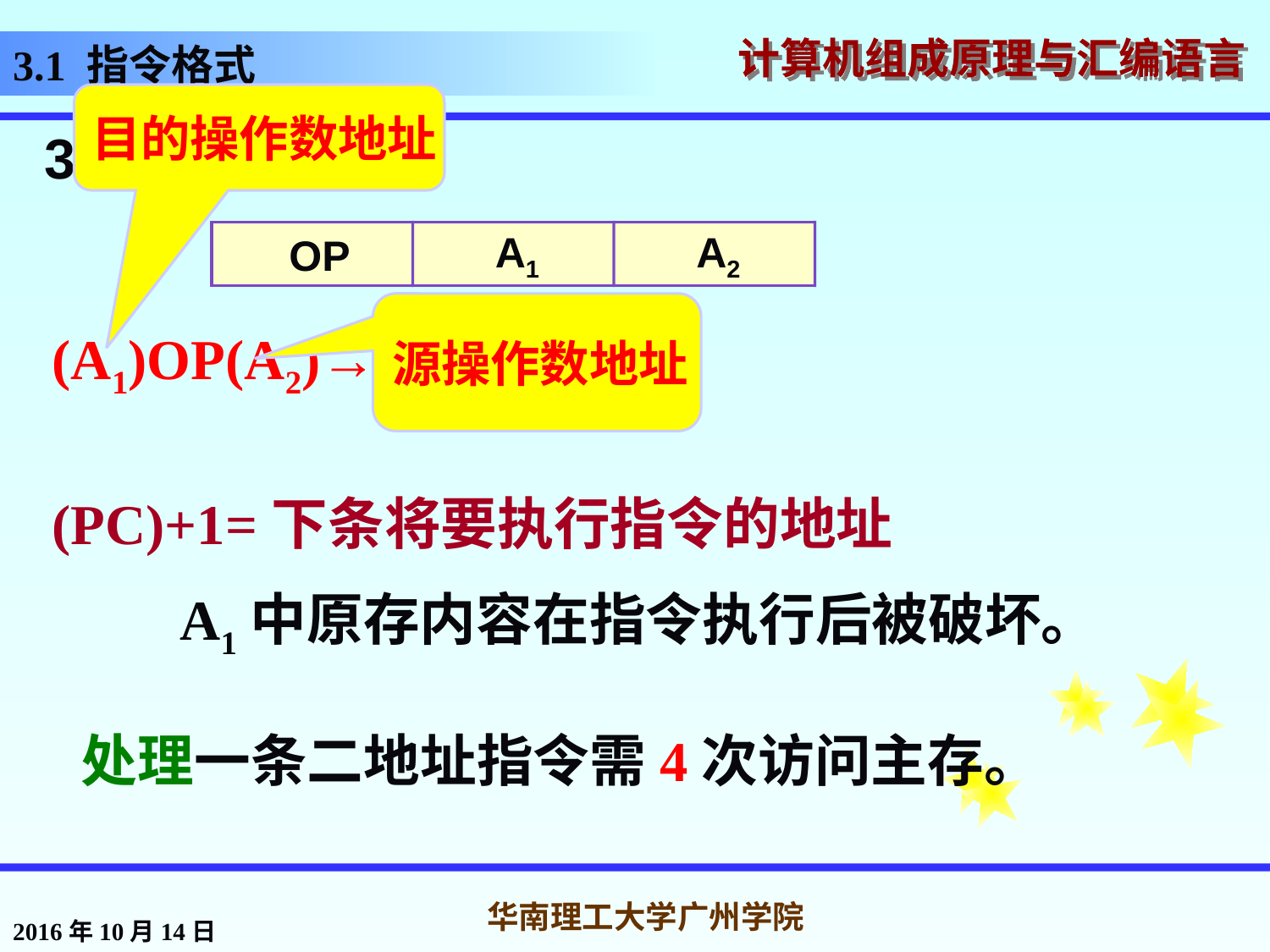

3.1 指令格式
目的操作数地址
3.二地址指令

OP

A1

A2

源操作数地址
(A1)OP(A2)→A1
(PC)+1=下条将要执行指令的地址
         A1中原存内容在指令执行后被破坏。
 处理一条二地址指令需4次访问主存。
2016年10月14日
华南理工大学广州学院